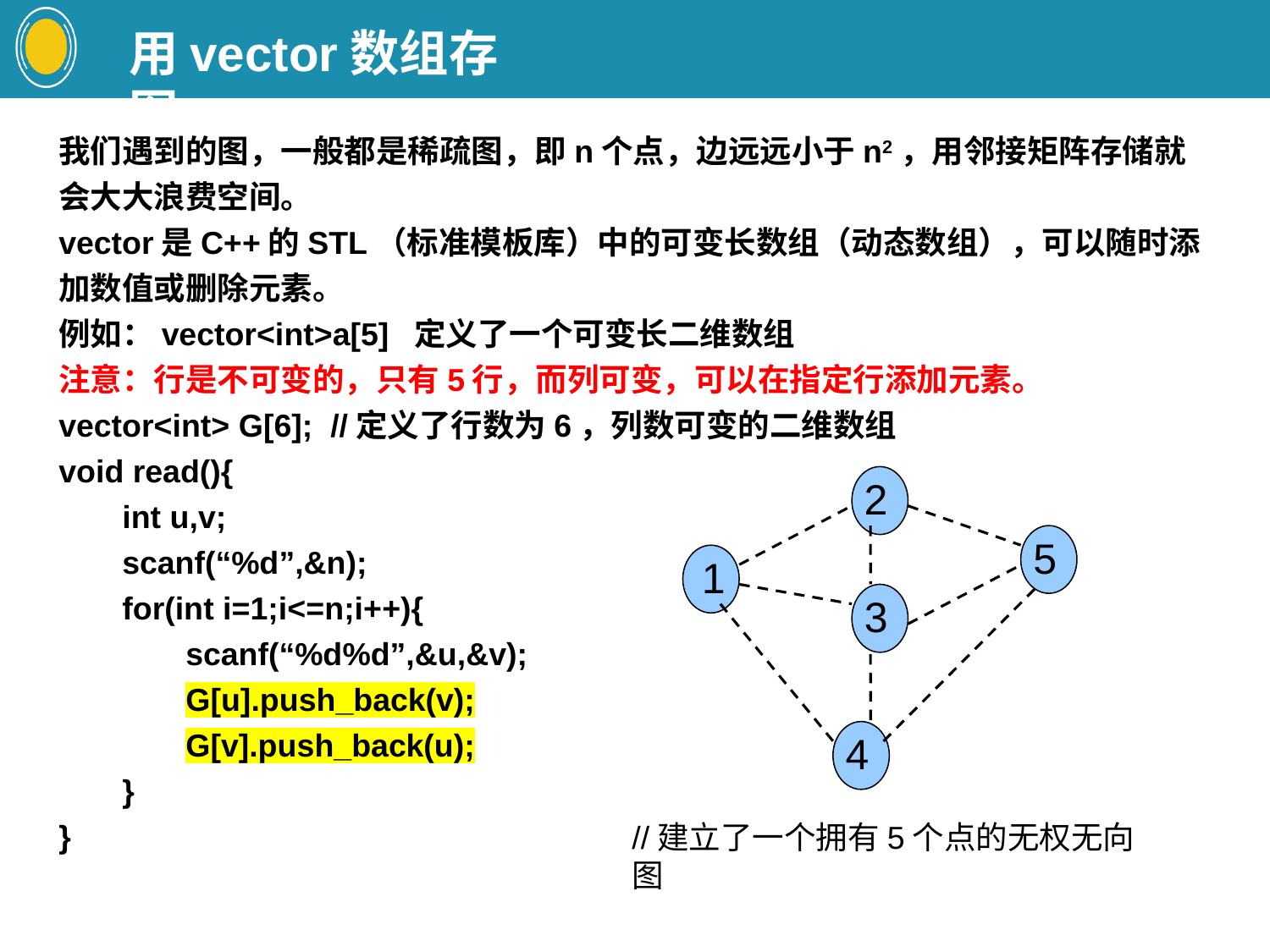

用vector数组存图
我们遇到的图，一般都是稀疏图，即n个点，边远远小于n2，用邻接矩阵存储就会大大浪费空间。
vector是C++的STL（标准模板库）中的可变长数组（动态数组），可以随时添加数值或删除元素。
例如：vector<int>a[5]  定义了一个可变长二维数组
注意：行是不可变的，只有5行，而列可变，可以在指定行添加元素。
vector<int> G[6];  //定义了行数为6，列数可变的二维数组
void read(){
int u,v;
scanf(“%d”,&n);
for(int i=1;i<=n;i++){
scanf(“%d%d”,&u,&v);
G[u].push_back(v);
G[v].push_back(u);
}
}
2

5

1

3

4

//建立了一个拥有5个点的无权无向图